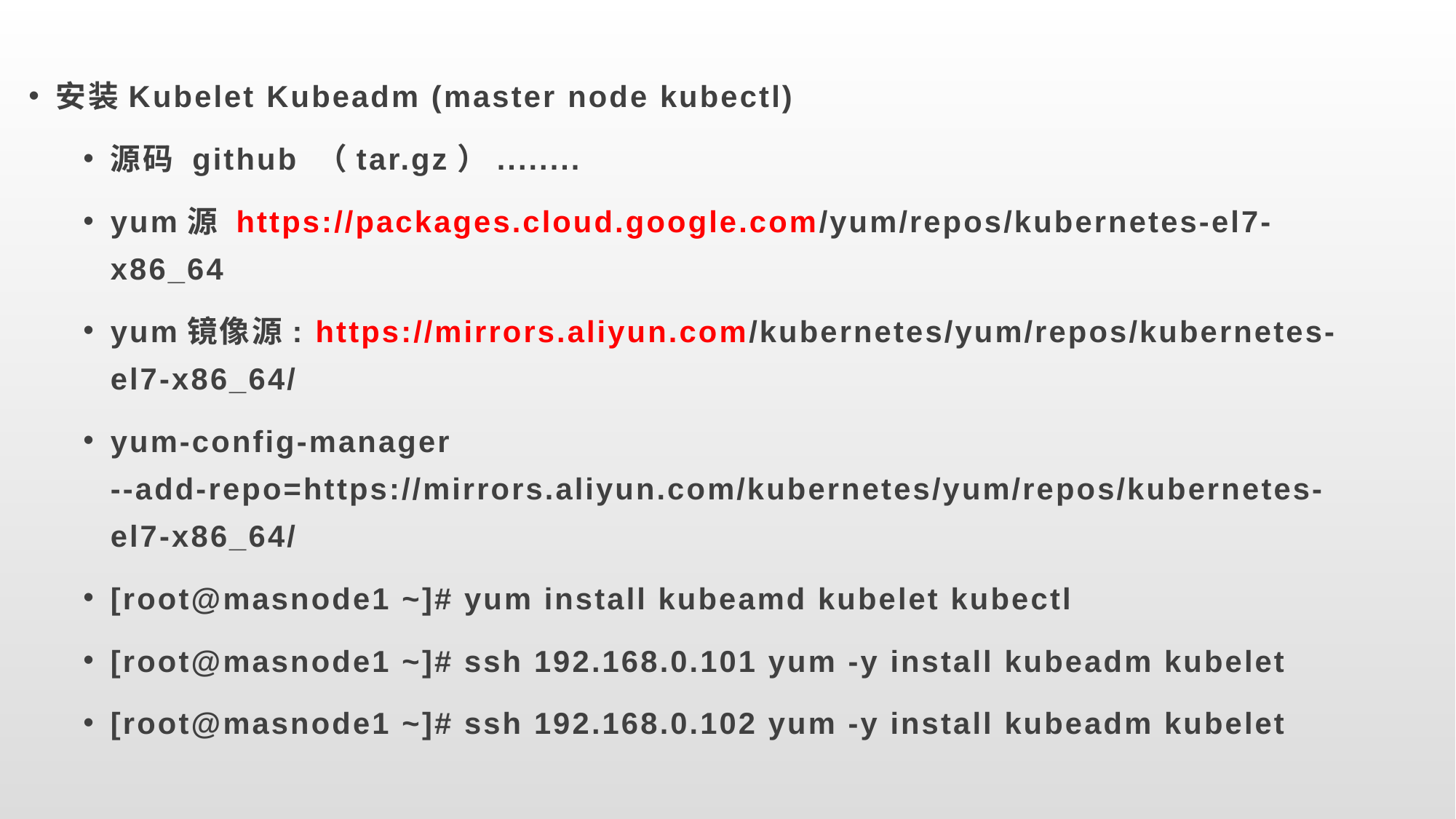

安装Kubelet Kubeadm (master node kubectl)
源码 github （tar.gz）........
yum源 https://packages.cloud.google.com/yum/repos/kubernetes-el7-x86_64
yum镜像源: https://mirrors.aliyun.com/kubernetes/yum/repos/kubernetes-el7-x86_64/
yum-config-manager --add-repo=https://mirrors.aliyun.com/kubernetes/yum/repos/kubernetes-el7-x86_64/
[root@masnode1 ~]# yum install kubeamd kubelet kubectl
[root@masnode1 ~]# ssh 192.168.0.101 yum -y install kubeadm kubelet
[root@masnode1 ~]# ssh 192.168.0.102 yum -y install kubeadm kubelet